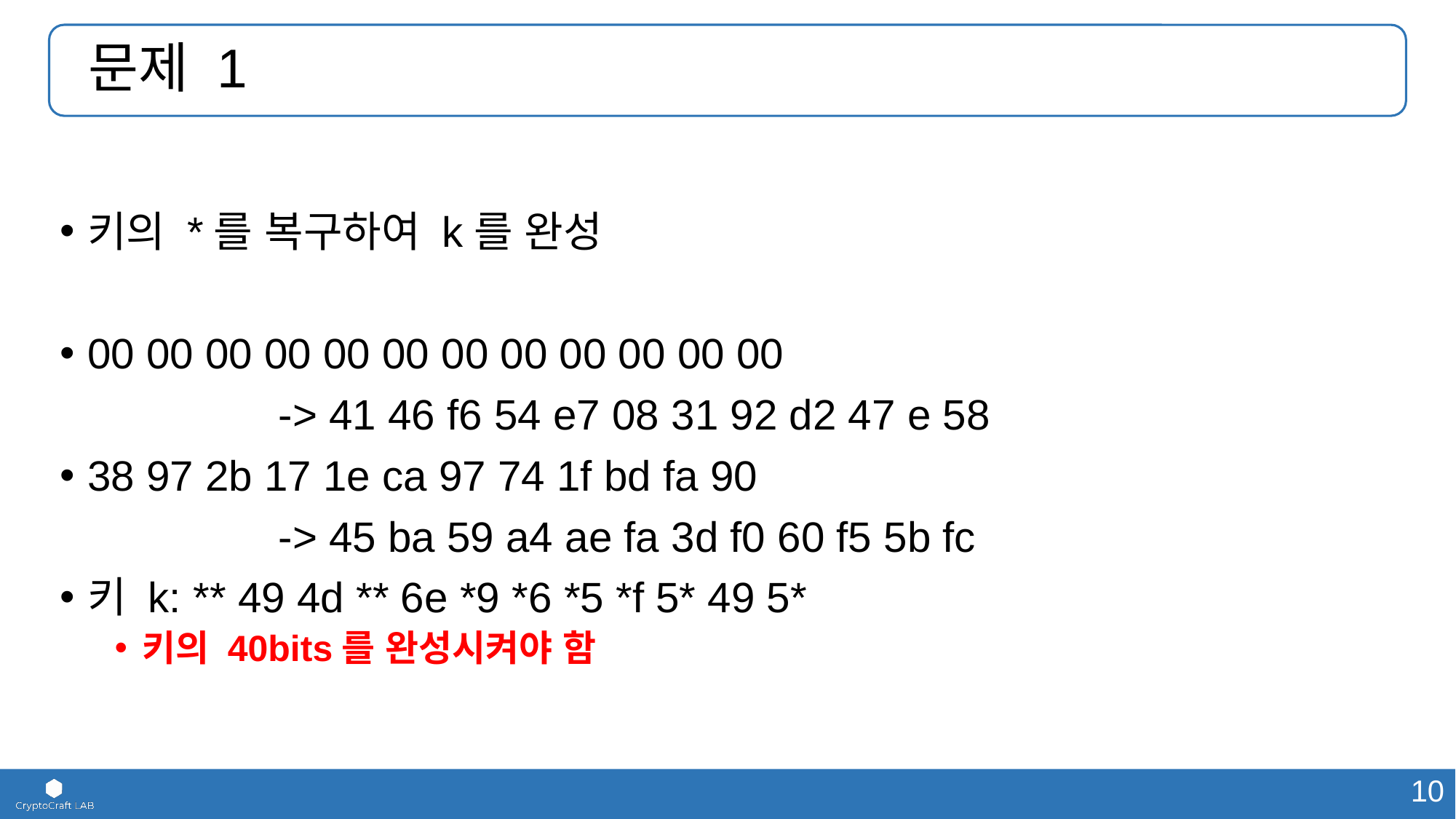

# 문제 1
키의 *를 복구하여 k를 완성

00 00 00 00 00 00 00 00 00 00 00 00
		-> 41 46 f6 54 e7 08 31 92 d2 47 e 58
38 97 2b 17 1e ca 97 74 1f bd fa 90
		-> 45 ba 59 a4 ae fa 3d f0 60 f5 5b fc
키 k: ** 49 4d ** 6e *9 *6 *5 *f 5* 49 5*
키의 40bits를 완성시켜야 함